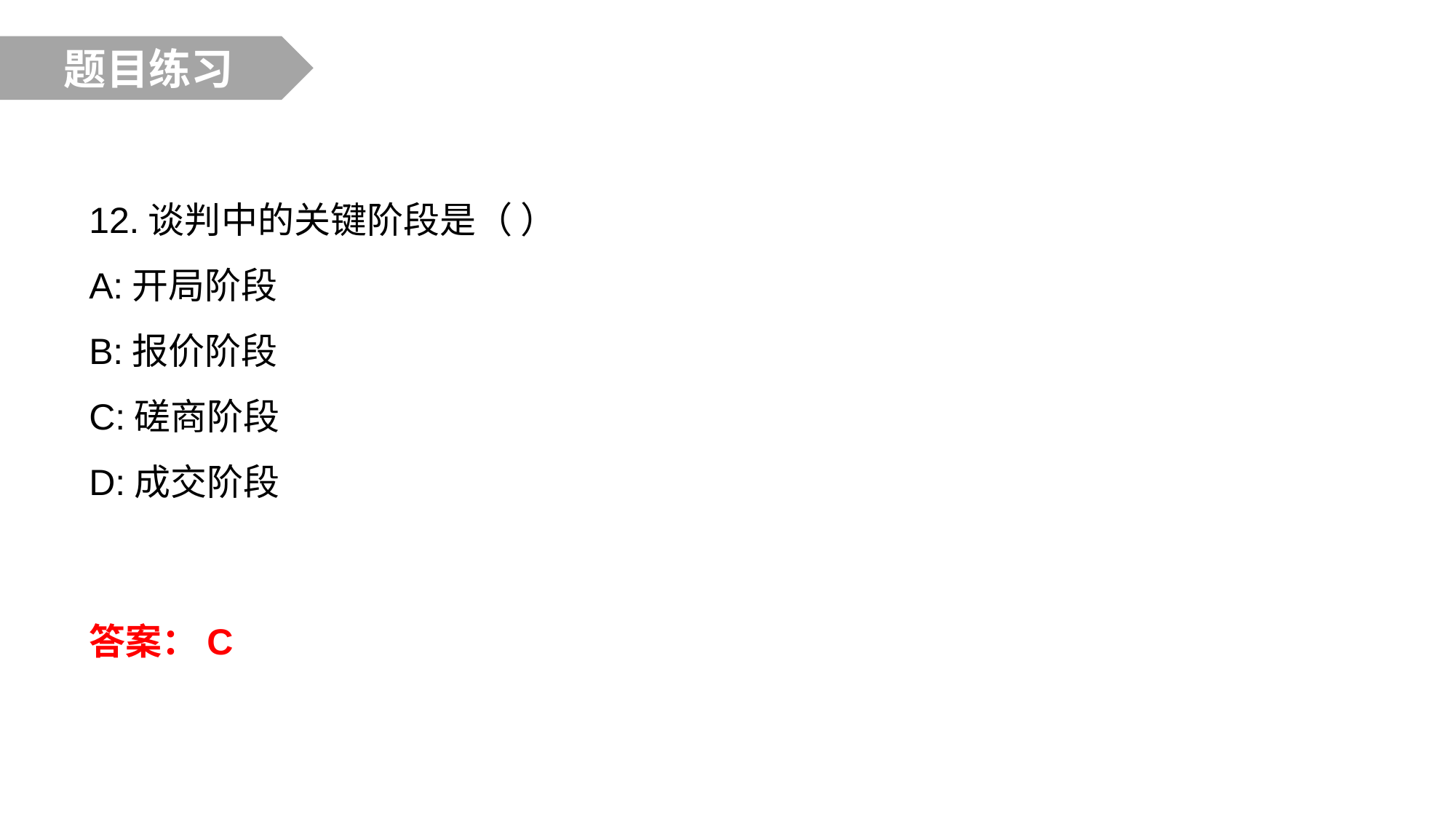

题目练习
12.谈判中的关键阶段是（ ）
A:开局阶段
B:报价阶段
C:磋商阶段
D:成交阶段
答案：C